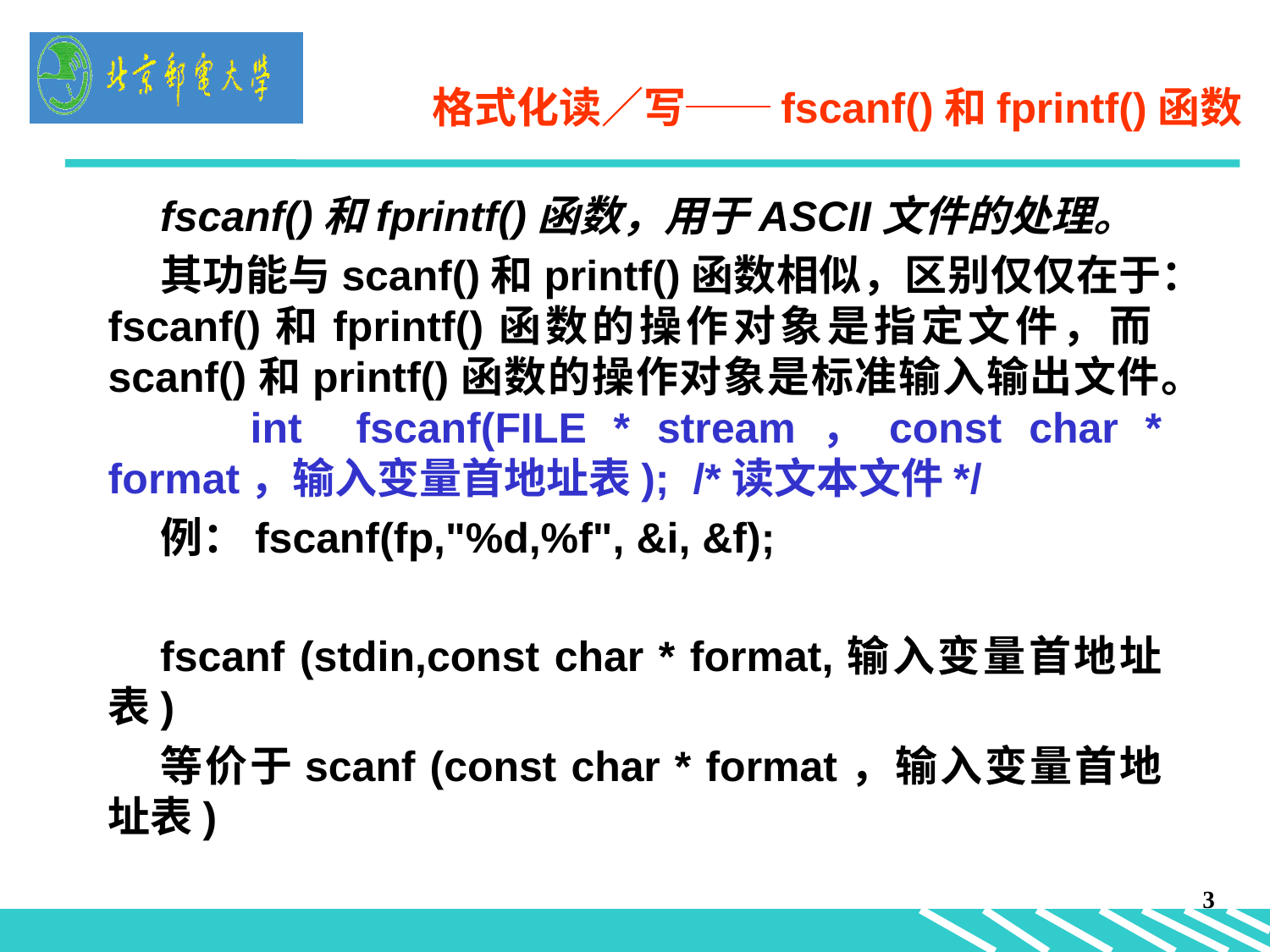

# 格式化读／写──fscanf()和fprintf()函数
fscanf()和fprintf()函数，用于ASCII文件的处理。
其功能与scanf()和printf()函数相似，区别仅仅在于：fscanf()和fprintf()函数的操作对象是指定文件，而scanf()和printf()函数的操作对象是标准输入输出文件。	int  fscanf(FILE * stream，const char * format，输入变量首地址表);  /*读文本文件*/
例：fscanf(fp,"%d,%f", &i, &f);

fscanf (stdin,const char * format,输入变量首地址表)
等价于scanf (const char * format，输入变量首地址表)

3